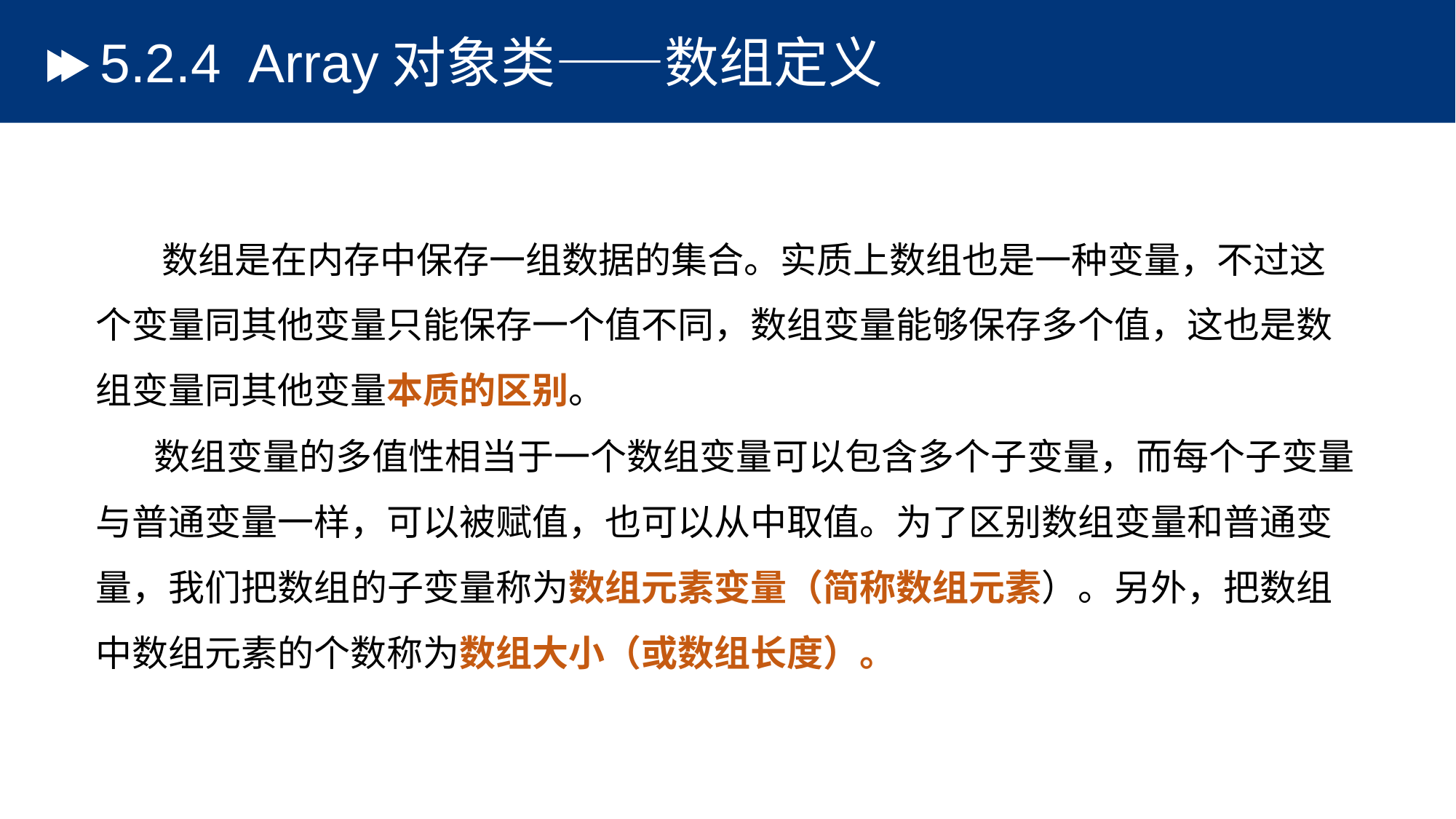

# 5.2.4  Array对象类——数组定义
       数组是在内存中保存一组数据的集合。实质上数组也是一种变量，不过这个变量同其他变量只能保存一个值不同，数组变量能够保存多个值，这也是数组变量同其他变量本质的区别。
      数组变量的多值性相当于一个数组变量可以包含多个子变量，而每个子变量与普通变量一样，可以被赋值，也可以从中取值。为了区别数组变量和普通变量，我们把数组的子变量称为数组元素变量（简称数组元素）。另外，把数组中数组元素的个数称为数组大小（或数组长度）。